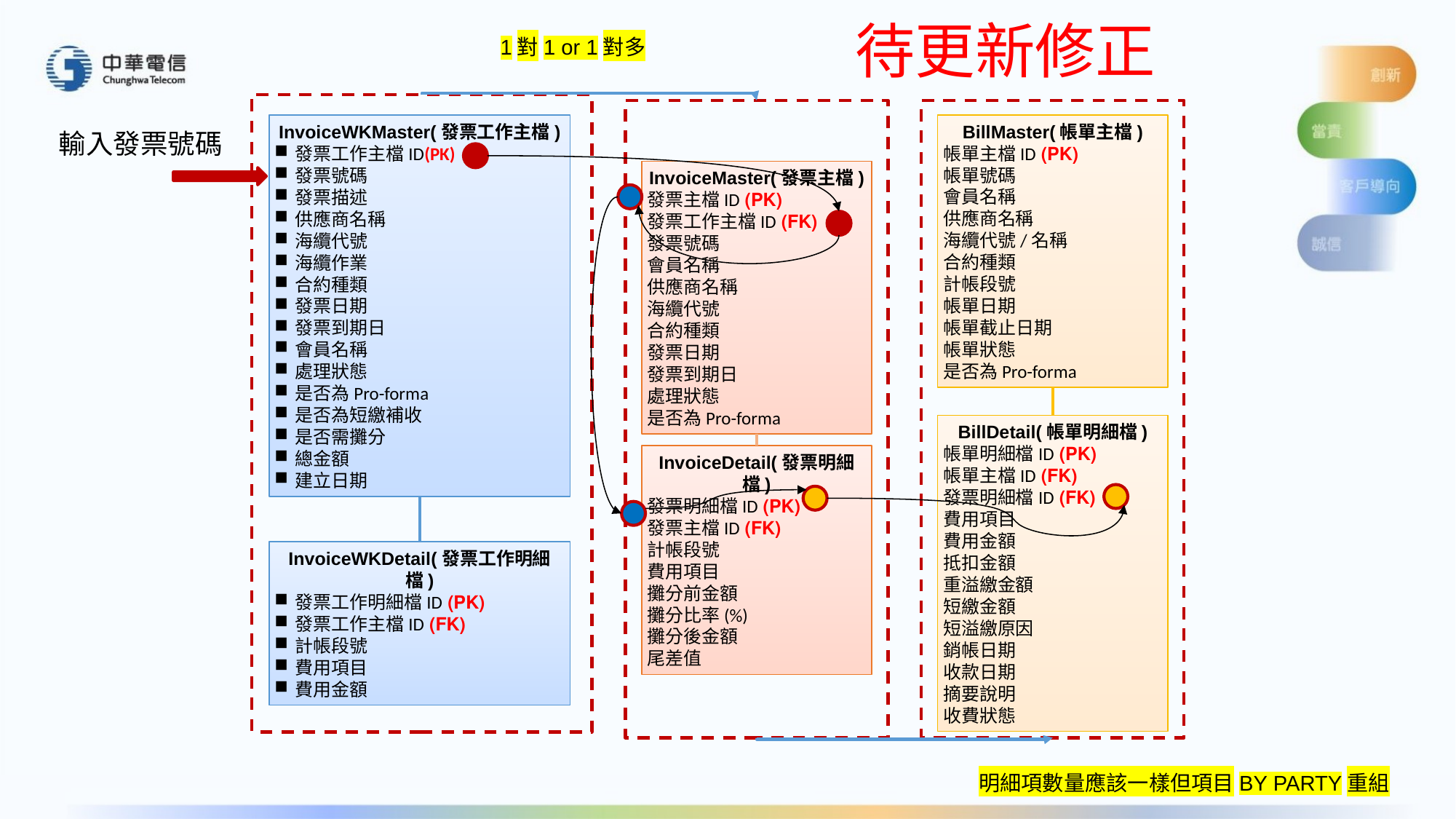

# 待更新修正
1對1 or 1對多

InvoiceWKMaster(發票工作主檔)
發票工作主檔ID(PK)
發票號碼
發票描述
供應商名稱
海纜代號
海纜作業
合約種類
發票日期
發票到期日
會員名稱
處理狀態
是否為Pro-forma
是否為短繳補收
是否需攤分
總金額
建立日期
BillMaster(帳單主檔)
帳單主檔ID (PK)
帳單號碼
會員名稱
供應商名稱
海纜代號/名稱
合約種類
計帳段號
帳單日期
帳單截止日期
帳單狀態
是否為Pro-forma
輸入發票號碼

InvoiceMaster(發票主檔)
發票主檔ID (PK)
發票工作主檔ID (FK)
發票號碼
會員名稱
供應商名稱
海纜代號
合約種類
發票日期
發票到期日
處理狀態
是否為Pro-forma

BillDetail(帳單明細檔)
帳單明細檔ID (PK)
帳單主檔ID (FK)
發票明細檔ID (FK)
費用項目
費用金額
抵扣金額
重溢繳金額
短繳金額
短溢繳原因
銷帳日期
收款日期
摘要說明
收費狀態
InvoiceDetail(發票明細檔)
發票明細檔ID (PK)
發票主檔ID (FK)
計帳段號
費用項目
攤分前金額
攤分比率(%)
攤分後金額
尾差值

InvoiceWKDetail(發票工作明細檔)
發票工作明細檔ID (PK)
發票工作主檔ID (FK)
計帳段號
費用項目
費用金額
明細項數量應該一樣但項目BY PARTY重組